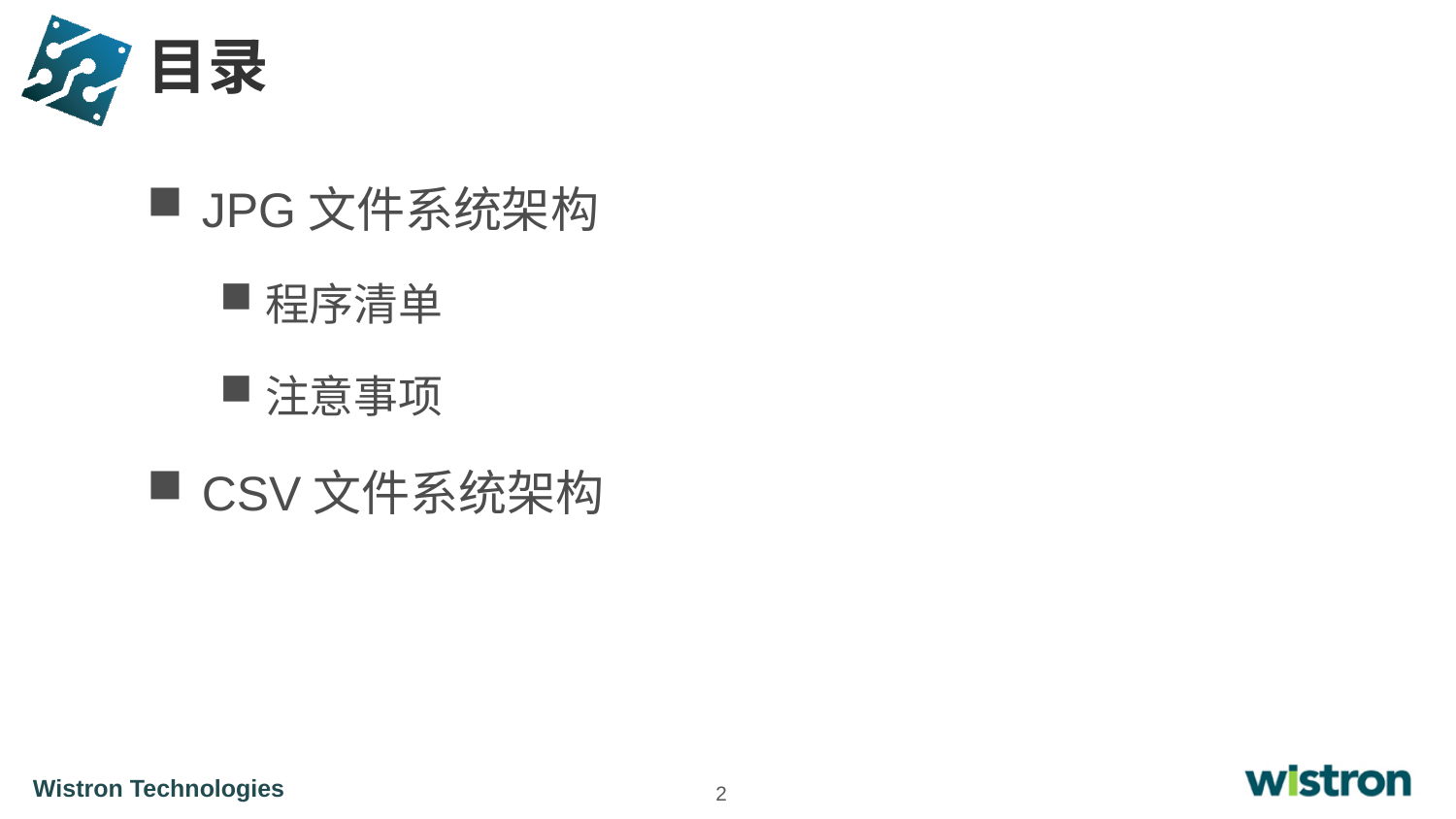

# 目录
JPG文件系统架构
程序清单
注意事项
CSV文件系统架构

2